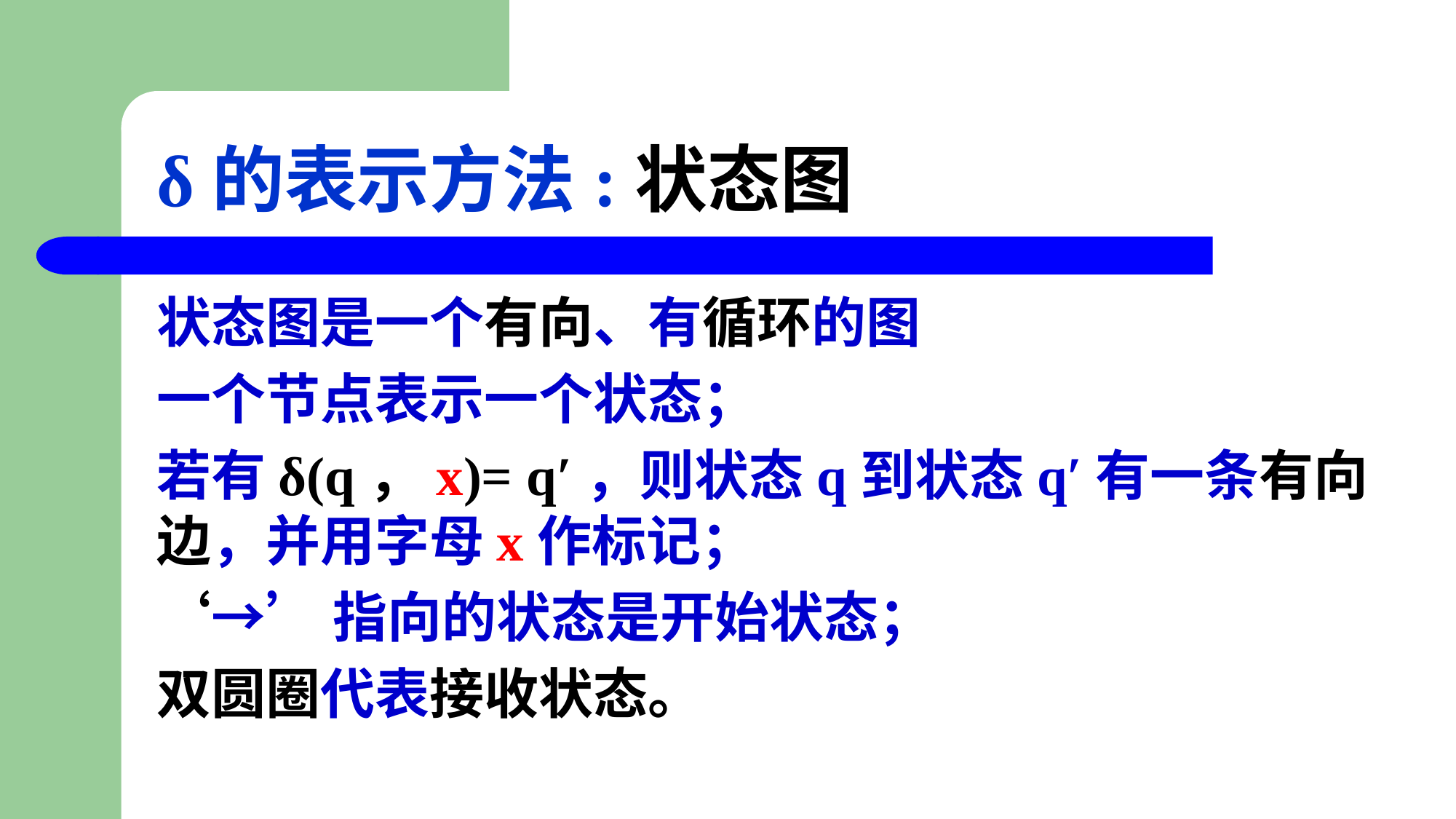

# δ的表示方法:状态图
状态图是一个有向、有循环的图
一个节点表示一个状态；
若有δ(q，x)= q′，则状态q到状态q′有一条有向边，并用字母x作标记；
‘→’指向的状态是开始状态；
双圆圈代表接收状态。